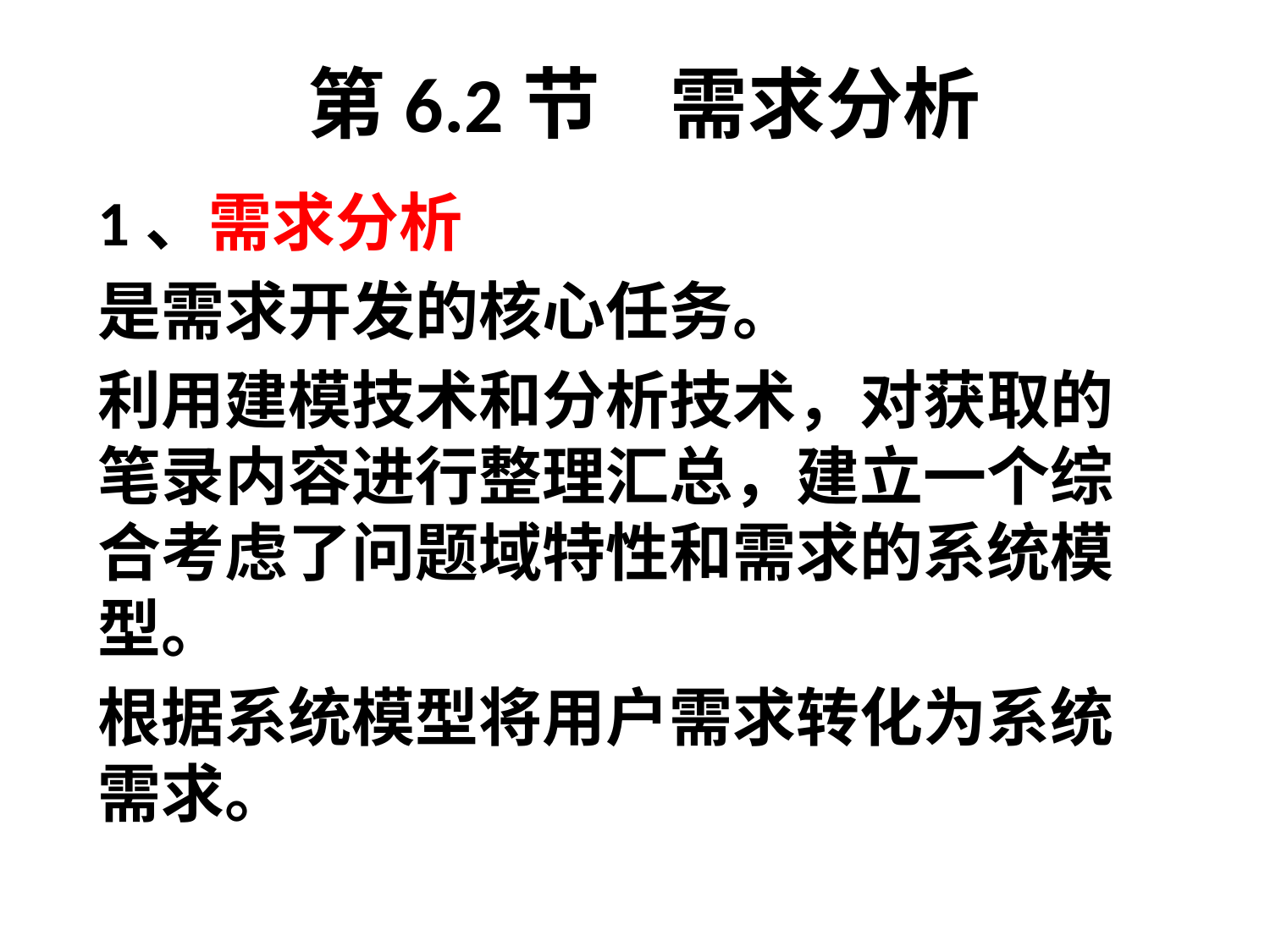

# 第6.2节    需求分析
1、需求分析
是需求开发的核心任务。
利用建模技术和分析技术，对获取的笔录内容进行整理汇总，建立一个综合考虑了问题域特性和需求的系统模型。
根据系统模型将用户需求转化为系统需求。